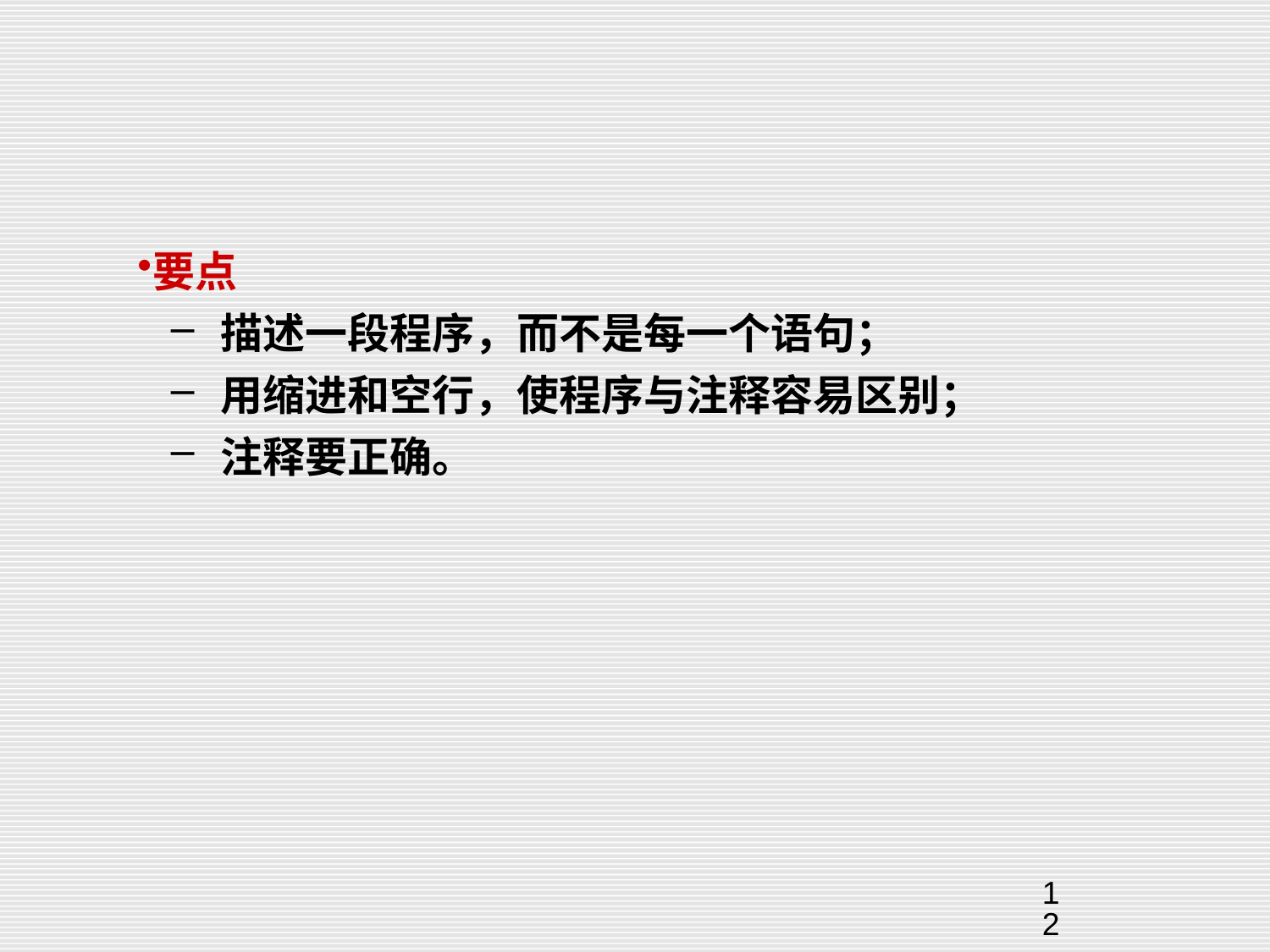

要点
 描述一段程序，而不是每一个语句；
 用缩进和空行，使程序与注释容易区别；
 注释要正确。
12